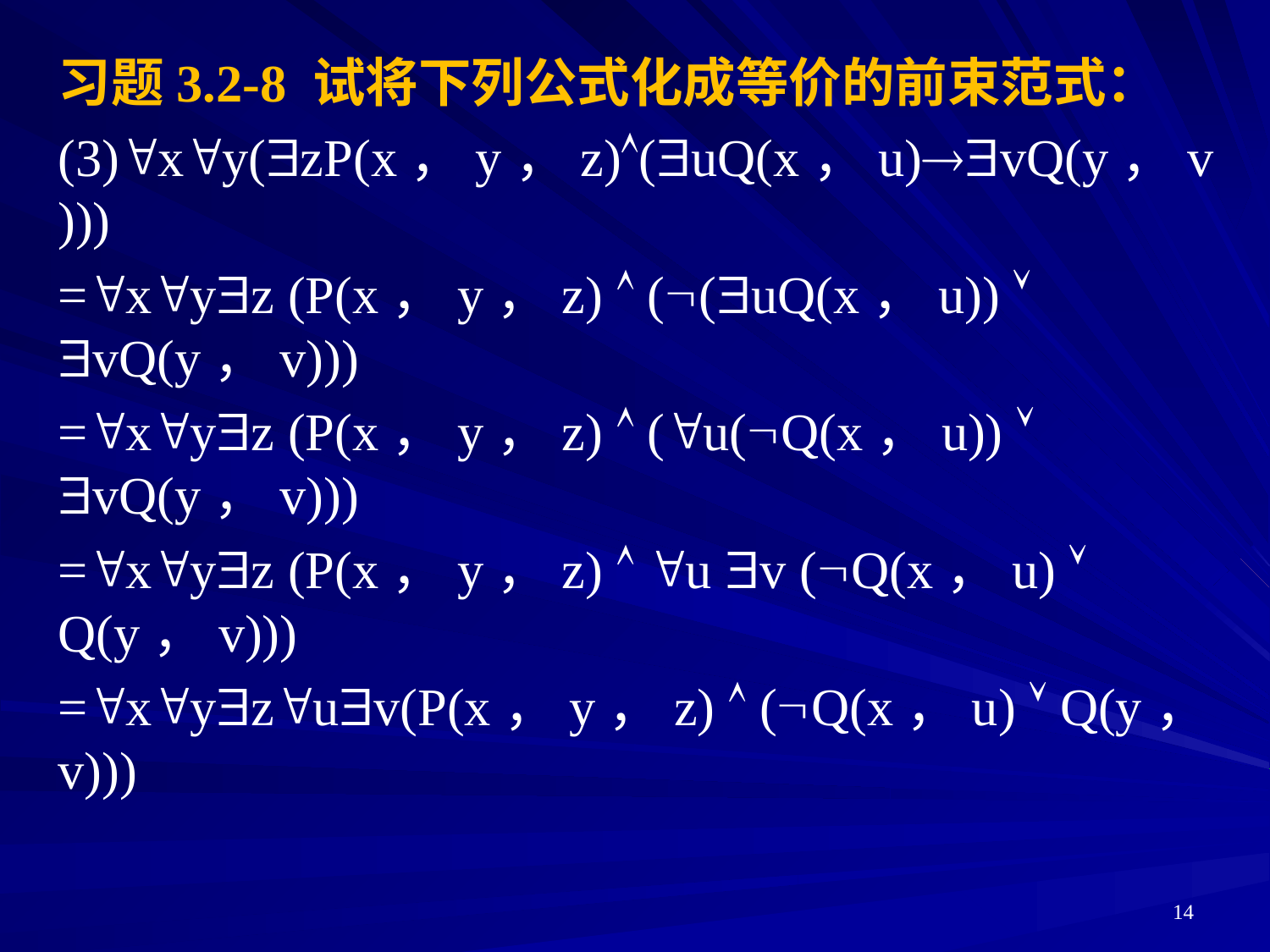

习题3.2-8 试将下列公式化成等价的前束范式：
(3)∀x∀y(∃zP(x，y，z)∧(∃uQ(x，u)→∃vQ(y，v)))
=∀x∀y∃z (P(x，y，z) ∧ (¬(∃uQ(x，u)) ∨ ∃vQ(y，v)))
=∀x∀y∃z (P(x，y，z) ∧ (∀u(¬Q(x，u)) ∨ ∃vQ(y，v)))
=∀x∀y∃z (P(x，y，z) ∧ ∀u ∃v (¬Q(x，u) ∨ Q(y，v)))
=∀x∀y∃z∀u∃v(P(x，y，z) ∧ (¬Q(x，u) ∨ Q(y，v)))

14